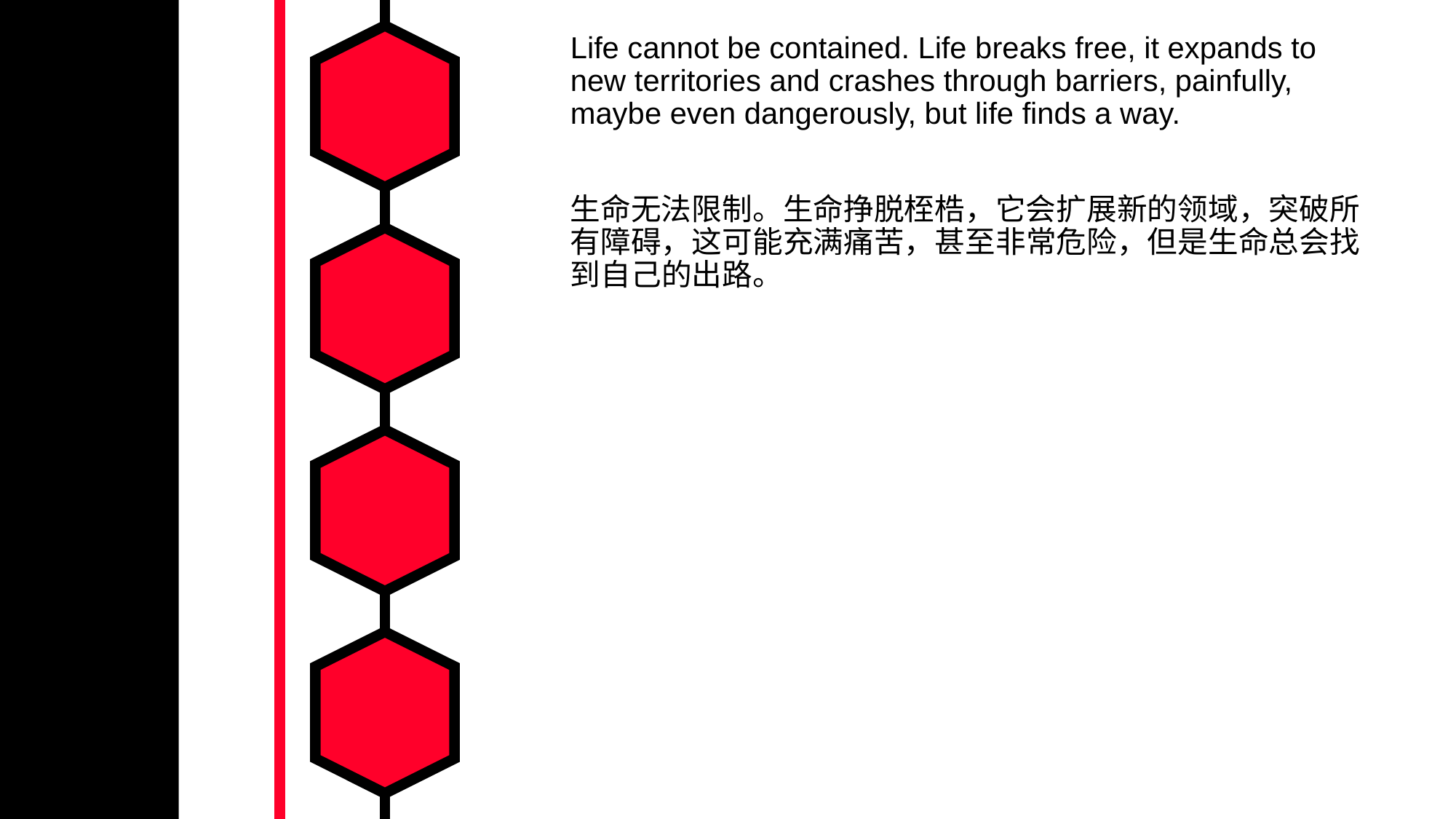

#
Life cannot be contained. Life breaks free, it expands to new territories and crashes through barriers, painfully, maybe even dangerously, but life finds a way.

生命无法限制。生命挣脱桎梏，它会扩展新的领域，突破所有障碍，这可能充满痛苦，甚至非常危险，但是生命总会找到自己的出路。